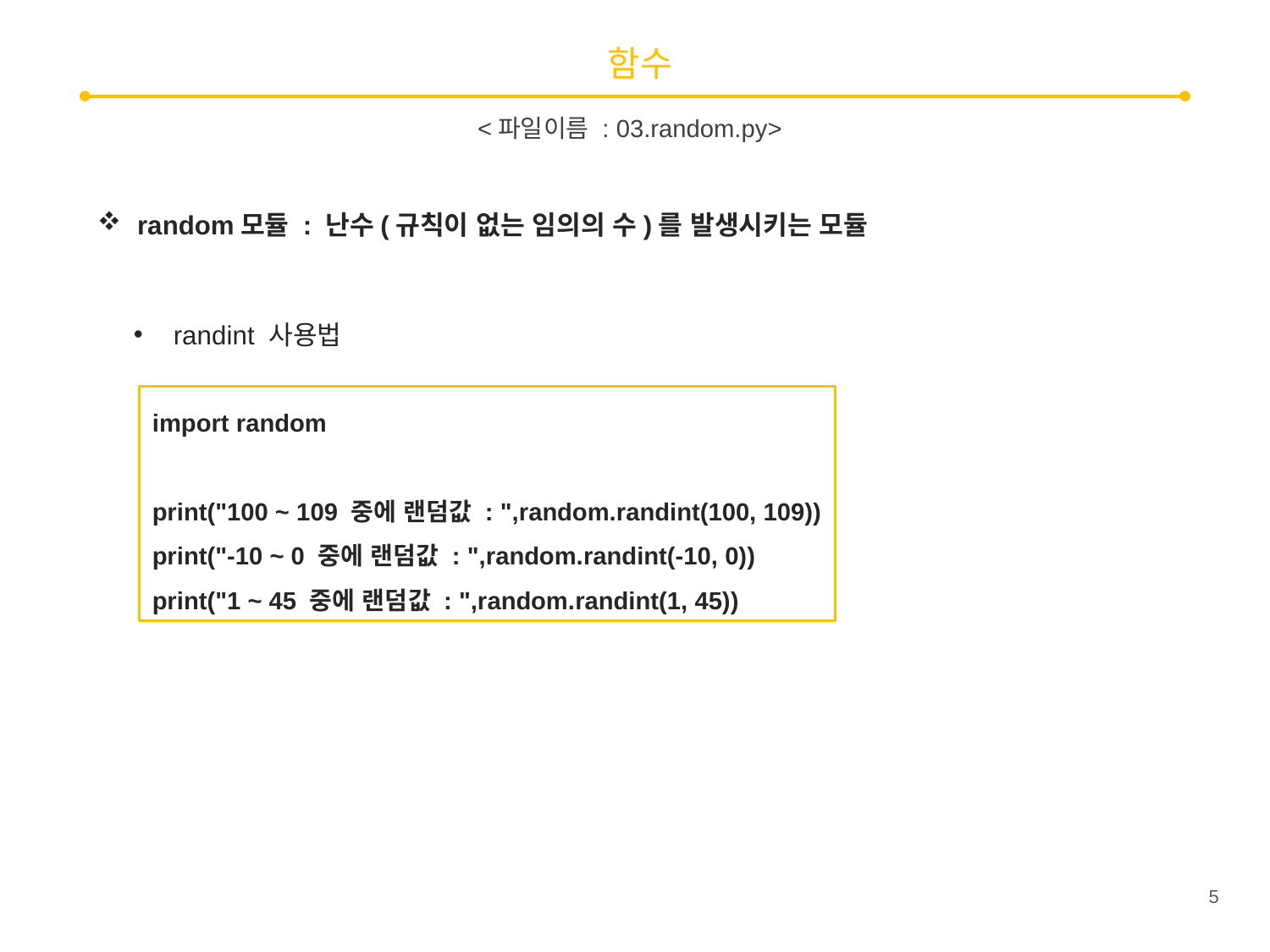

# 함수
<파일이름 : 03.random.py>
random모듈 : 난수(규칙이 없는 임의의 수)를 발생시키는 모듈
randint 사용법
import random

print("100 ~ 109 중에 랜덤값 : ",random.randint(100, 109))
print("-10 ~ 0 중에 랜덤값 : ",random.randint(-10, 0))
print("1 ~ 45 중에 랜덤값 : ",random.randint(1, 45))